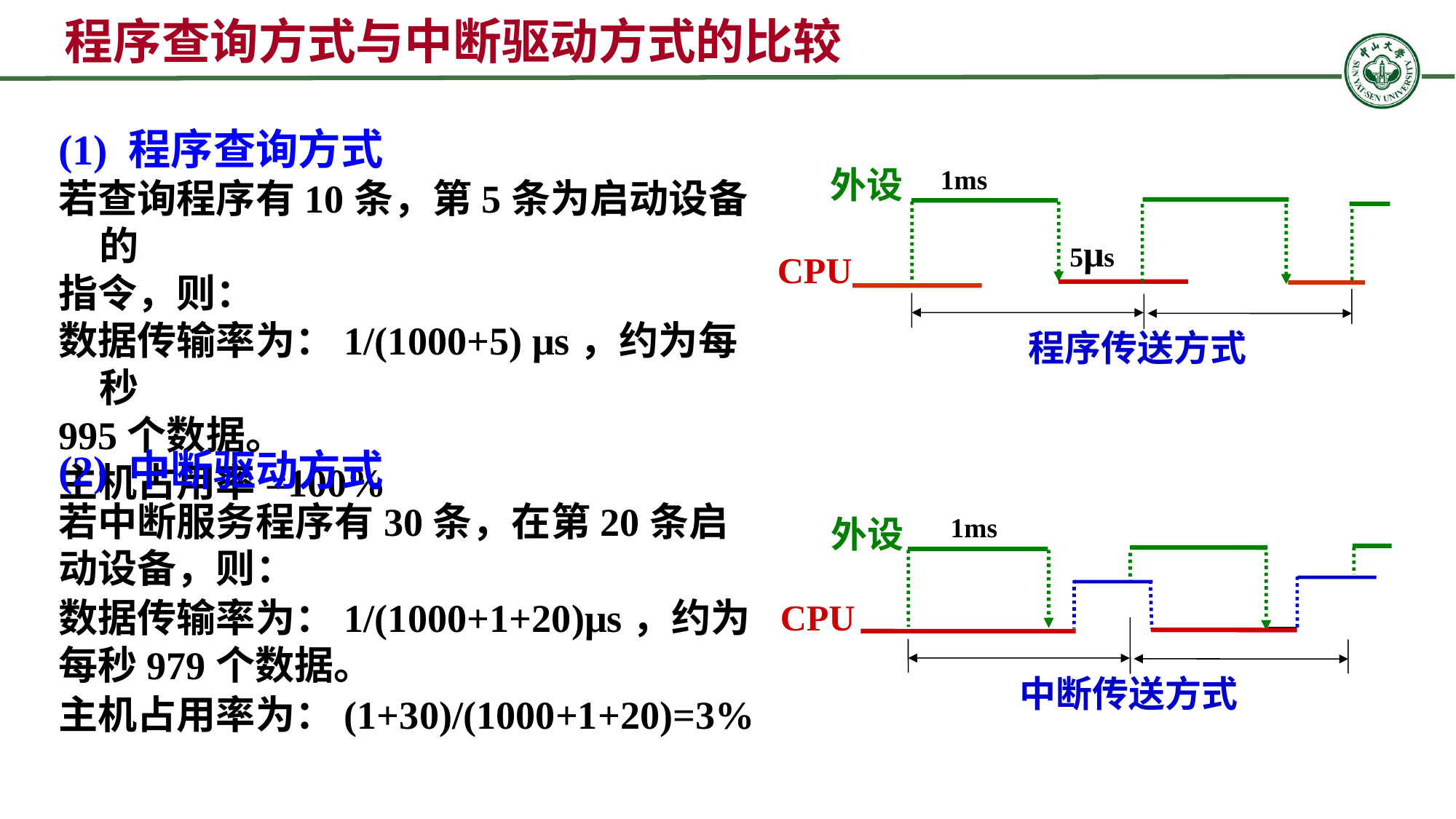

程序查询方式与中断驱动方式的比较
(1) 程序查询方式
若查询程序有10条，第5条为启动设备的
指令，则：
数据传输率为：1/(1000+5) μs，约为每秒
995个数据。
主机占用率=100%
外设
1ms

5μs
CPU

程序传送方式
(2) 中断驱动方式
若中断服务程序有30条，在第20条启动设备，则：
数据传输率为：1/(1000+1+20)μs，约为每秒979个数据。
主机占用率为：(1+30)/(1000+1+20)=3%
1ms
外设

CPU

中断传送方式